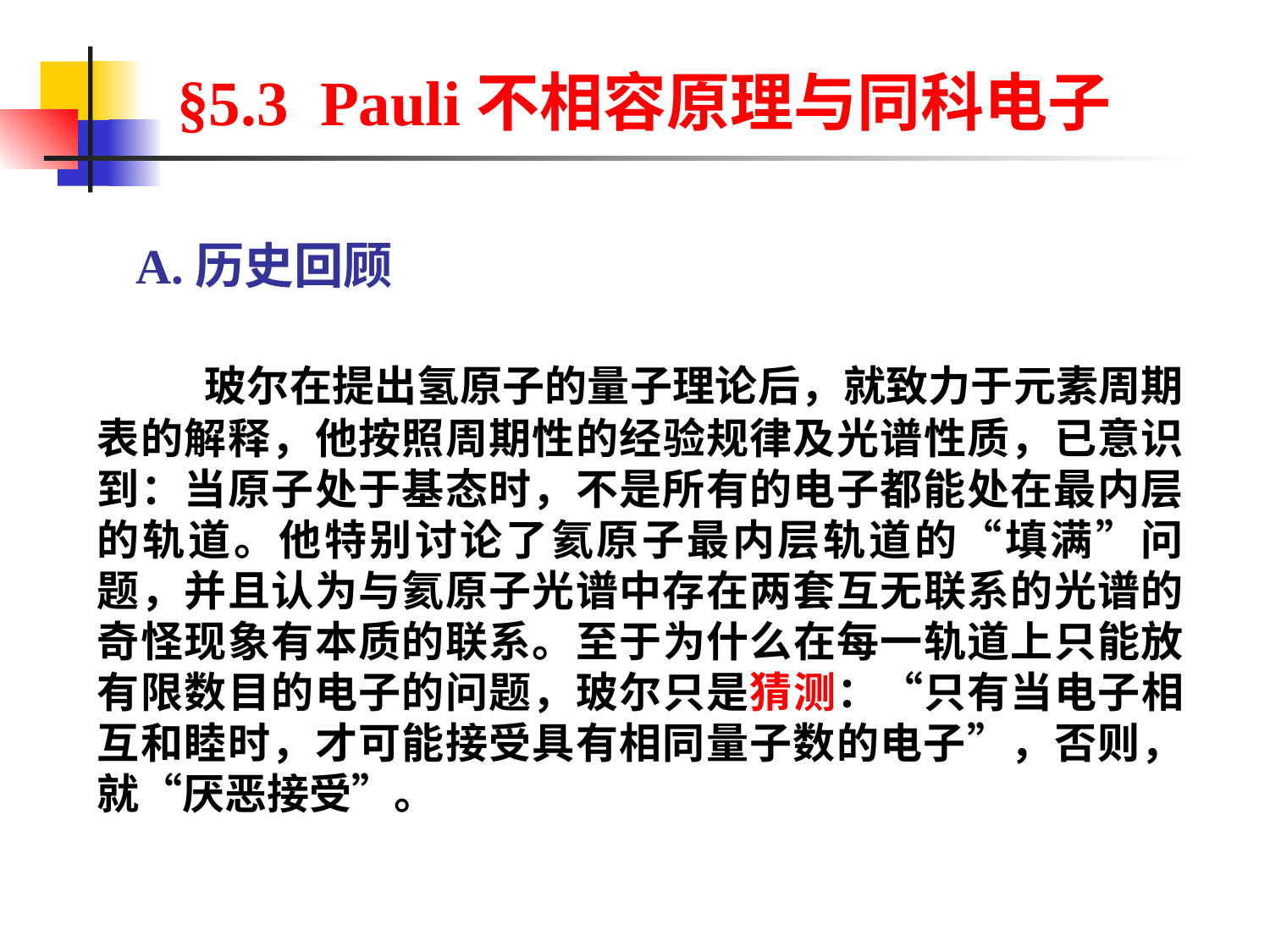

§5.3  Pauli不相容原理与同科电子
A.历史回顾

     玻尔在提出氢原子的量子理论后，就致力于元素周期表的解释，他按照周期性的经验规律及光谱性质，已意识到：当原子处于基态时，不是所有的电子都能处在最内层的轨道。他特别讨论了氦原子最内层轨道的“填满”问题，并且认为与氦原子光谱中存在两套互无联系的光谱的奇怪现象有本质的联系。至于为什么在每一轨道上只能放有限数目的电子的问题，玻尔只是猜测：“只有当电子相互和睦时，才可能接受具有相同量子数的电子”，否则，就“厌恶接受”。